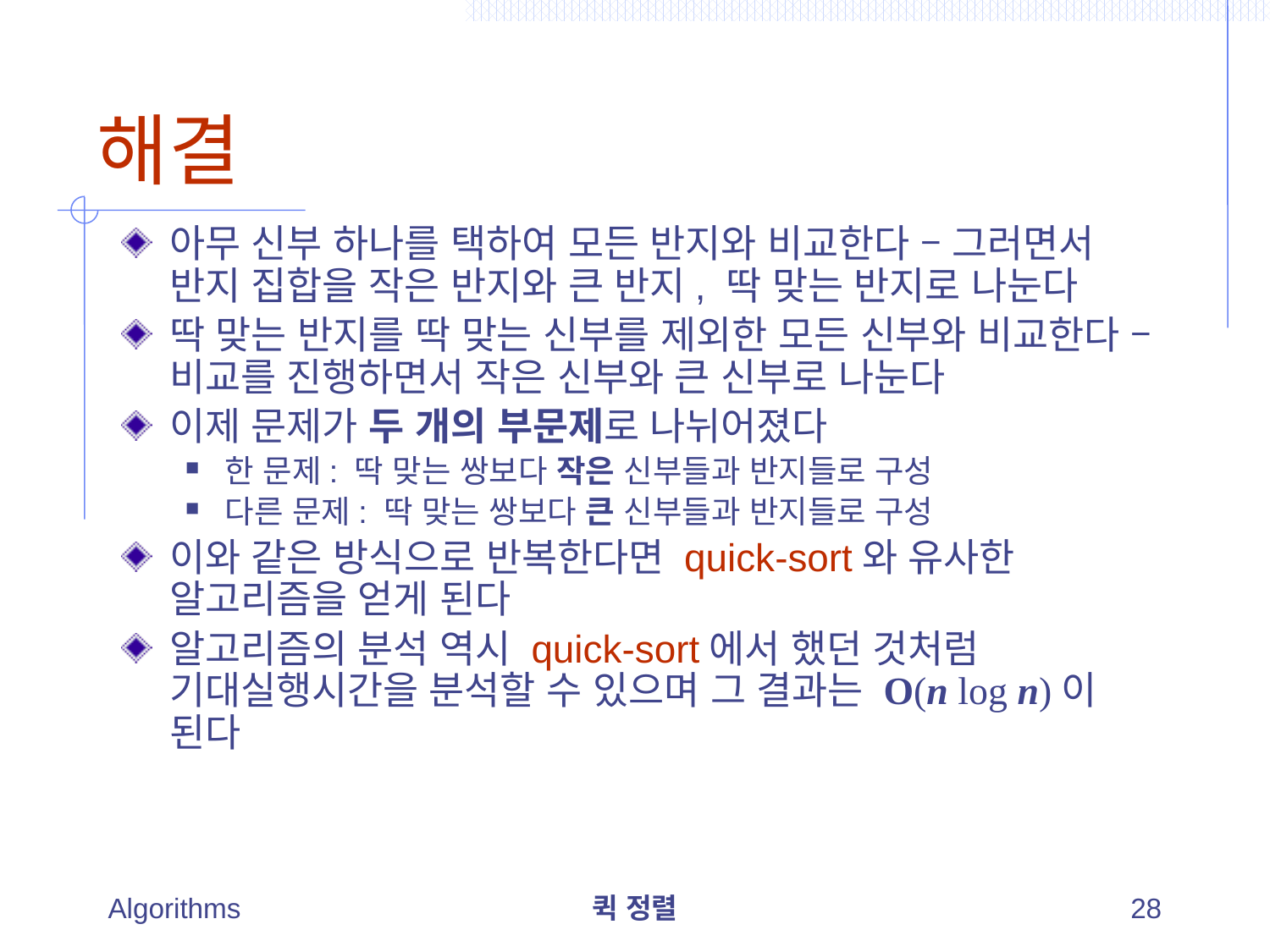

# 해결
아무 신부 하나를 택하여 모든 반지와 비교한다 – 그러면서 반지 집합을 작은 반지와 큰 반지, 딱 맞는 반지로 나눈다
딱 맞는 반지를 딱 맞는 신부를 제외한 모든 신부와 비교한다 – 비교를 진행하면서 작은 신부와 큰 신부로 나눈다
이제 문제가 두 개의 부문제로 나뉘어졌다
한 문제: 딱 맞는 쌍보다 작은 신부들과 반지들로 구성
다른 문제: 딱 맞는 쌍보다 큰 신부들과 반지들로 구성
이와 같은 방식으로 반복한다면 quick-sort와 유사한 알고리즘을 얻게 된다
알고리즘의 분석 역시 quick-sort에서 했던 것처럼 기대실행시간을 분석할 수 있으며 그 결과는 O(n log n)이 된다
Algorithms
퀵 정렬
28